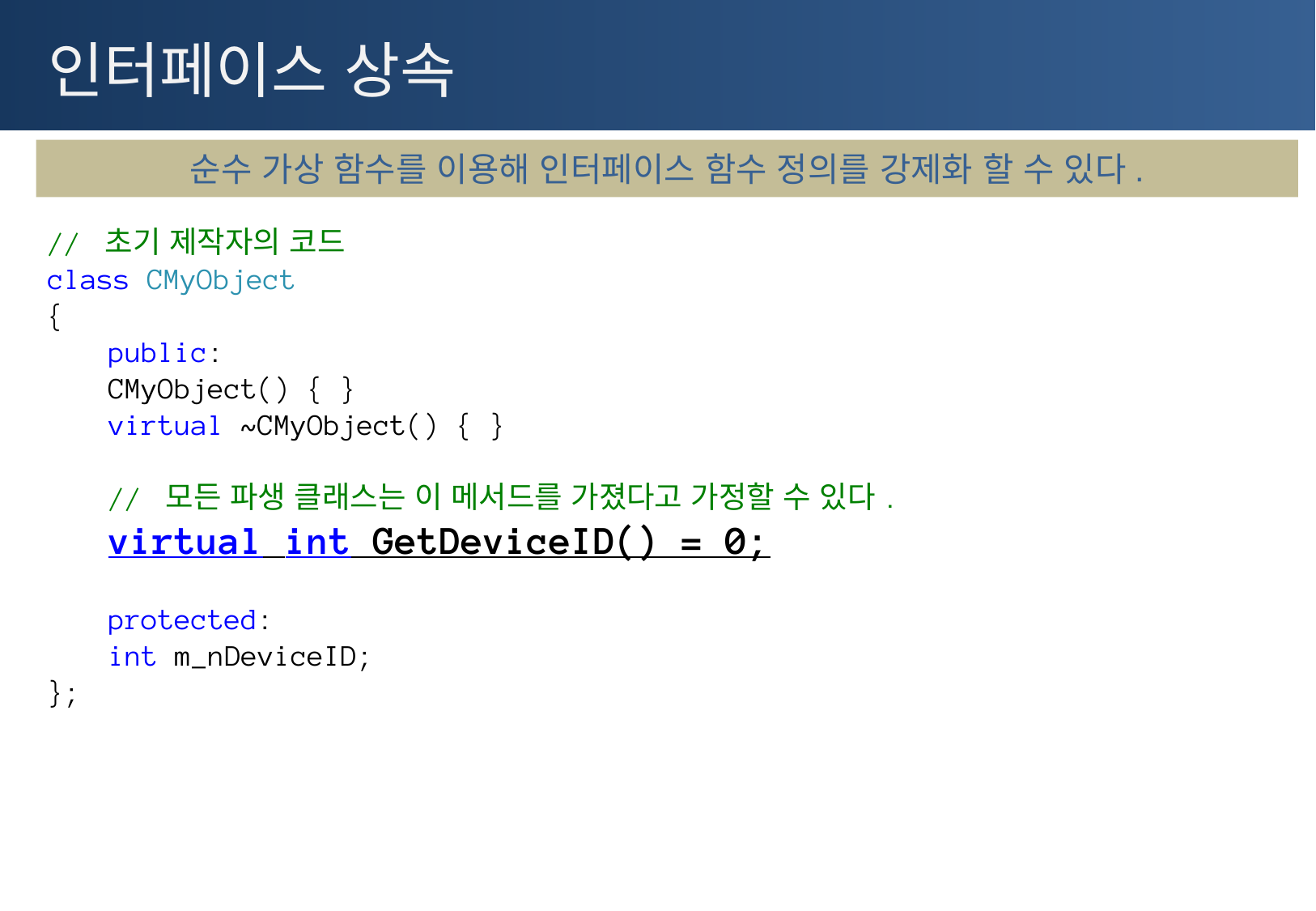

# 인터페이스 상속
순수 가상 함수를 이용해 인터페이스 함수 정의를 강제화 할 수 있다.
// 초기 제작자의 코드
class CMyObject
{
public:
CMyObject() { }
virtual ~CMyObject() { }

// 모든 파생 클래스는 이 메서드를 가졌다고 가정할 수 있다.
virtual int GetDeviceID() = 0;

protected:
int m_nDeviceID;
};